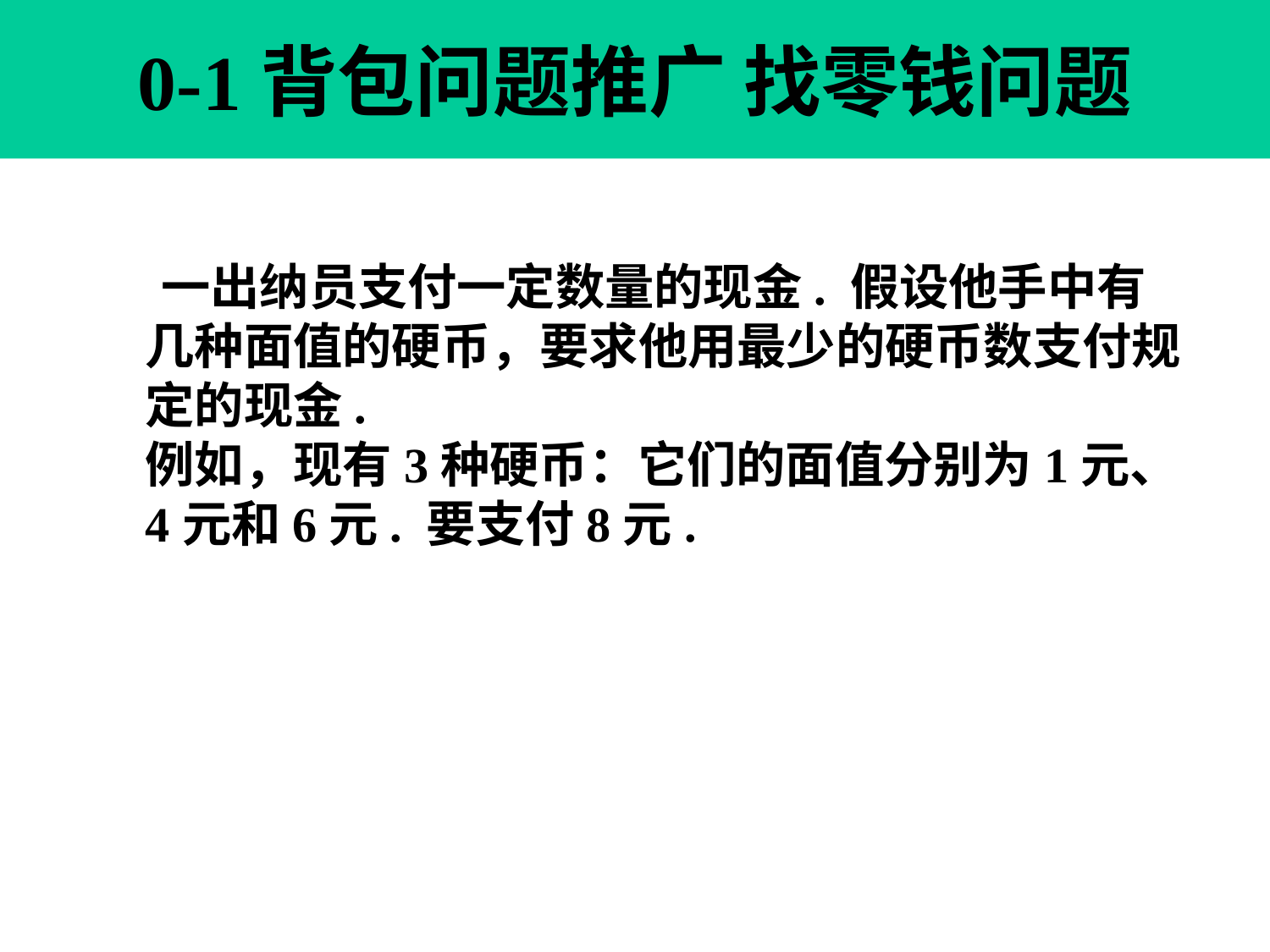

0-1背包问题推广 找零钱问题
      一出纳员支付一定数量的现金. 假设他手中有几种面值的硬币，要求他用最少的硬币数支付规定的现金.
例如，现有3种硬币：它们的面值分别为1元、4元和6元. 要支付8元.